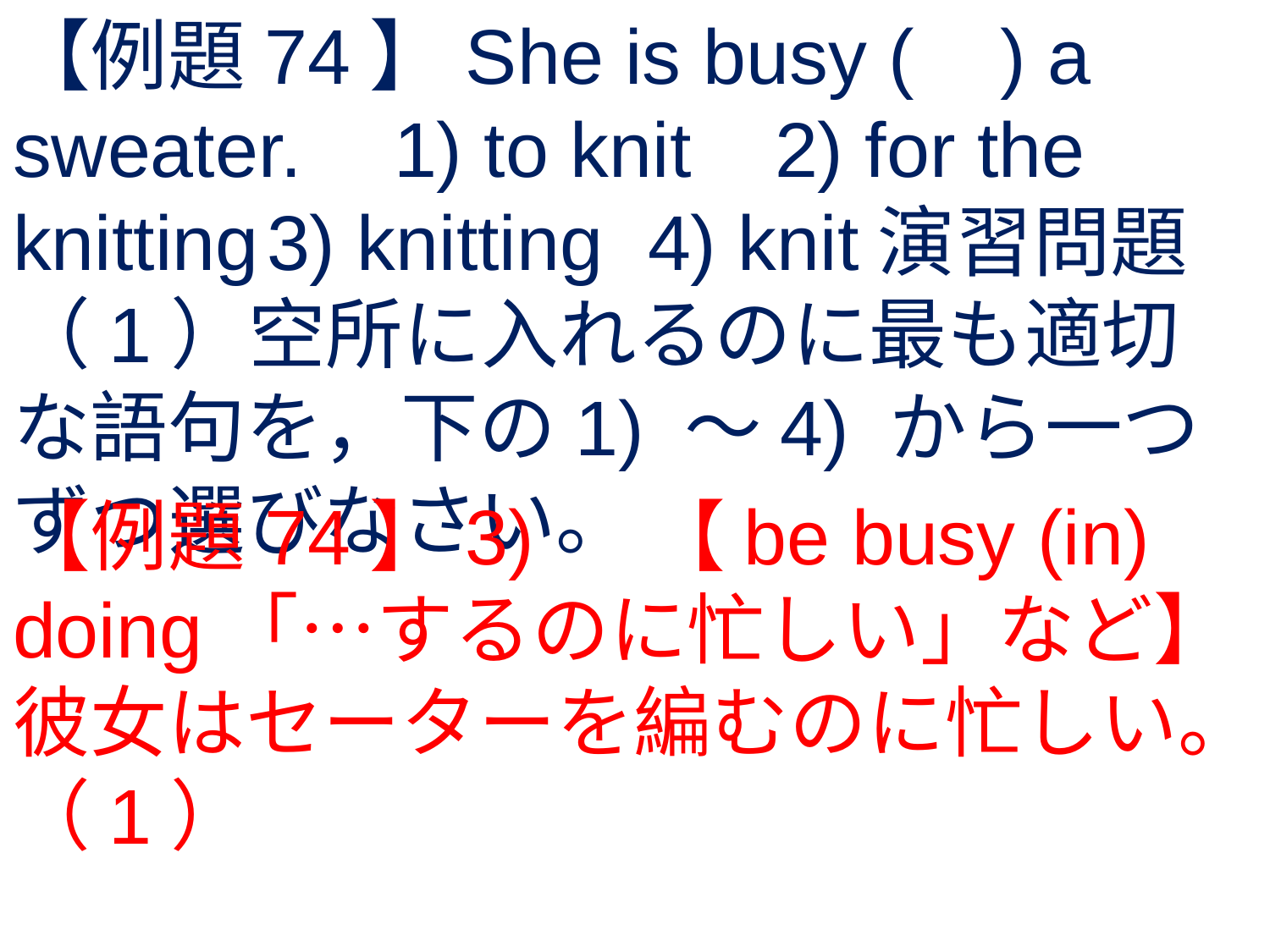

# 【例題74】She is busy (    ) a sweater.	1) to knit	2) for the knitting	3) knitting	4) knit演習問題（1）空所に入れるのに最も適切な語句を，下の1) 〜4) から一つずつ選びなさい。
【例題74】3) 	【be busy (in) doing「…するのに忙しい」など】彼女はセーターを編むのに忙しい。（1）